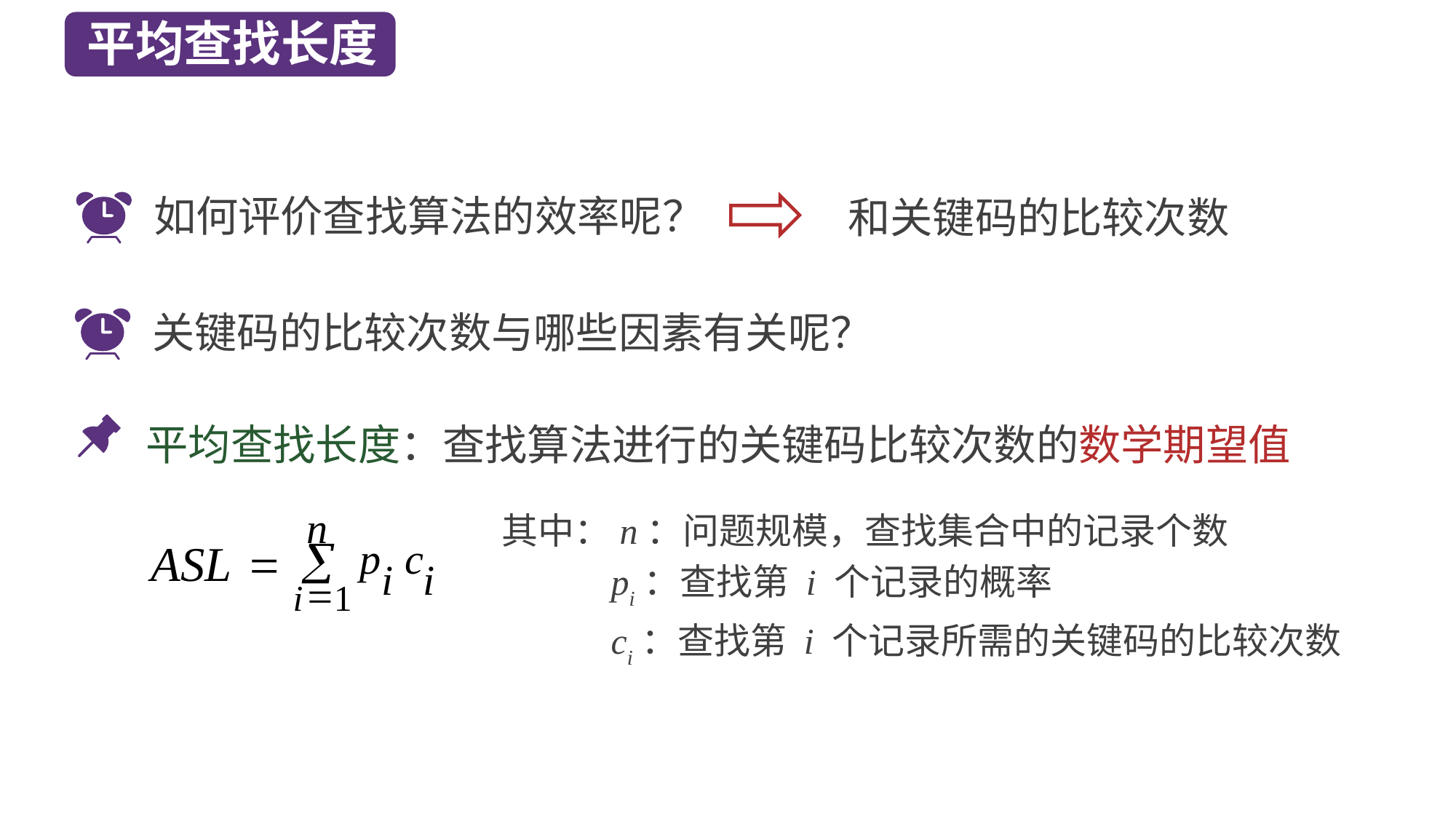

平均查找长度

和关键码的比较次数

如何评价查找算法的效率呢？

关键码的比较次数与哪些因素有关呢？

平均查找长度：查找算法进行的关键码比较次数的数学期望值

n

ASL
p
c
∑
=
i
i
=
i
1
其中：n：问题规模，查找集合中的记录个数
            pi：查找第 i 个记录的概率
            ci：查找第 i 个记录所需的关键码的比较次数